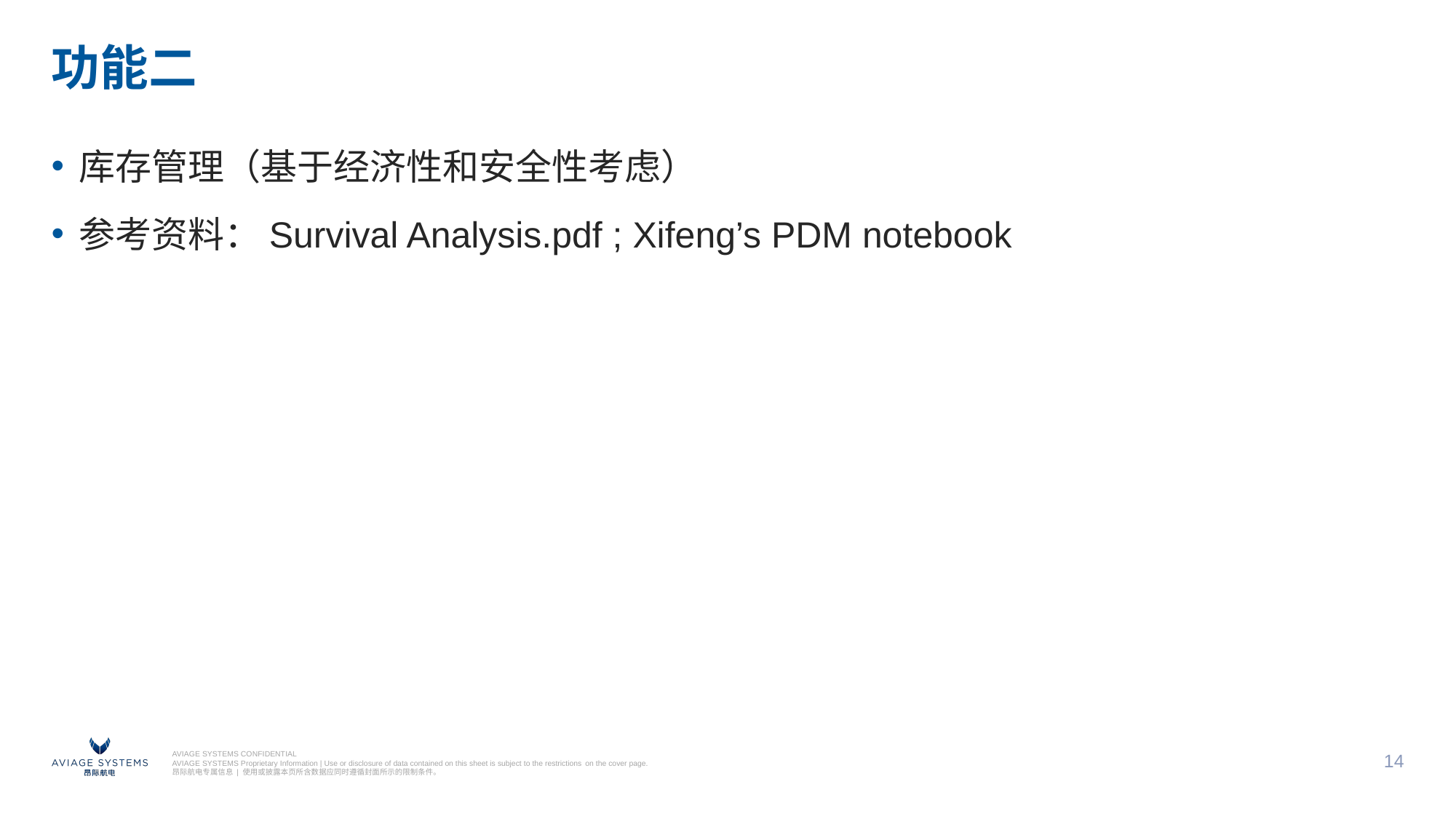

# 功能二
库存管理（基于经济性和安全性考虑）
参考资料：Survival Analysis.pdf ; Xifeng’s PDM notebook

14